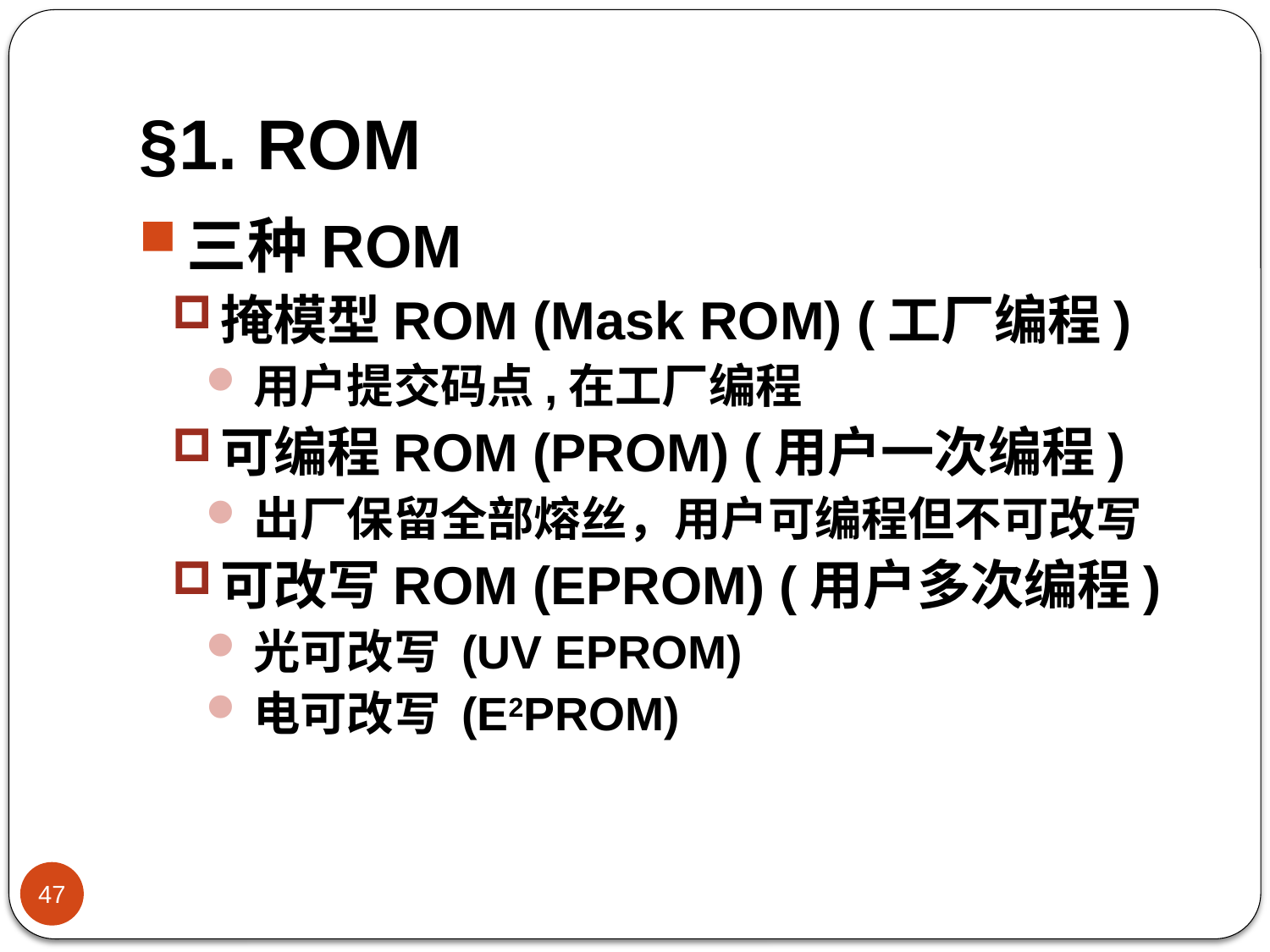

# §1. ROM
三种ROM
掩模型ROM (Mask ROM) (工厂编程)
用户提交码点,在工厂编程
可编程ROM (PROM) (用户一次编程)
出厂保留全部熔丝，用户可编程但不可改写
可改写ROM (EPROM) (用户多次编程)
光可改写 (UV EPROM)
电可改写 (E2PROM)
47